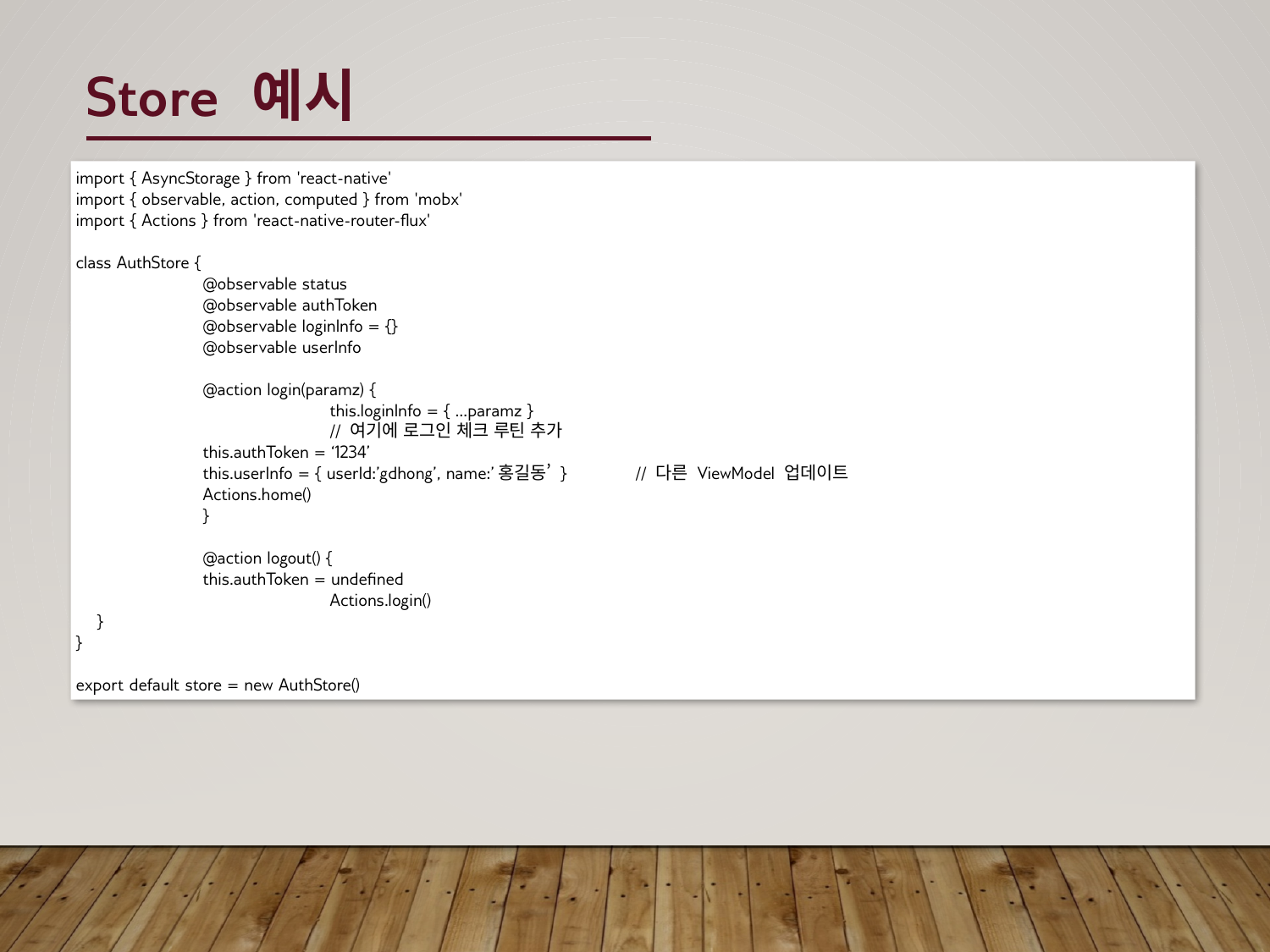

# Store 예시
import { AsyncStorage } from 'react-native'
import { observable, action, computed } from 'mobx'
import { Actions } from 'react-native-router-flux'
class AuthStore {
    	@observable status
    	@observable authToken
    	@observable loginInfo = {}
	@observable userInfo
    
    	@action login(paramz) {
		this.loginInfo = { …paramz }
		// 여기에 로그인 체크 루틴 추가
        	this.authToken = ‘1234’
        	this.userInfo = { userId:’gdhong’, name:’홍길동’ }             // 다른 ViewModel 업데이트
        	Actions.home()
    	}
    	@action logout() {
        	this.authToken = undefined
		Actions.login()
    }
}
export default store = new AuthStore()